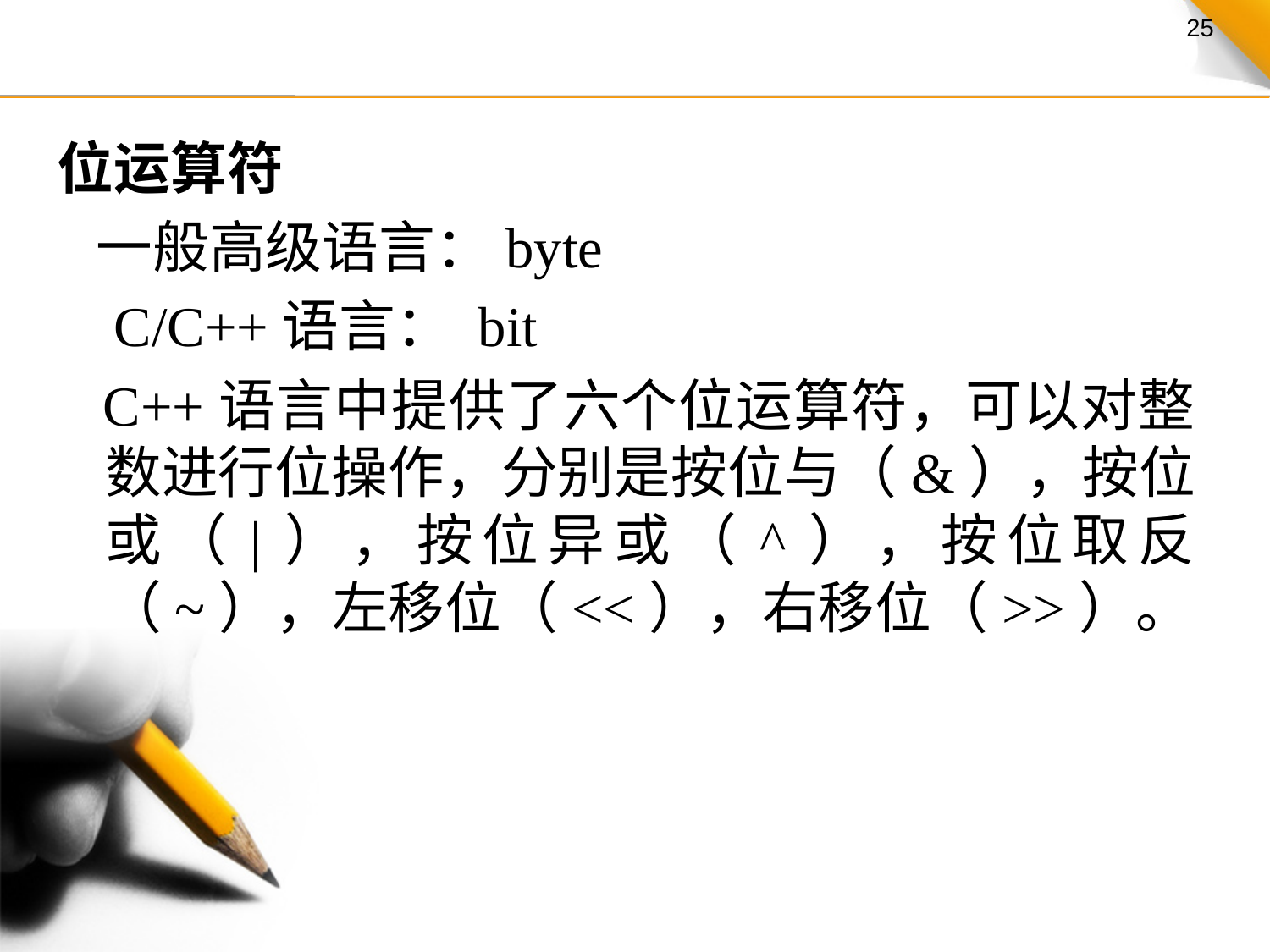

位运算符
  一般高级语言：byte
    C/C++语言： bit
   C++语言中提供了六个位运算符，可以对整数进行位操作，分别是按位与（&），按位或（|），按位异或（^），按位取反（~），左移位（<<），右移位（>>）。